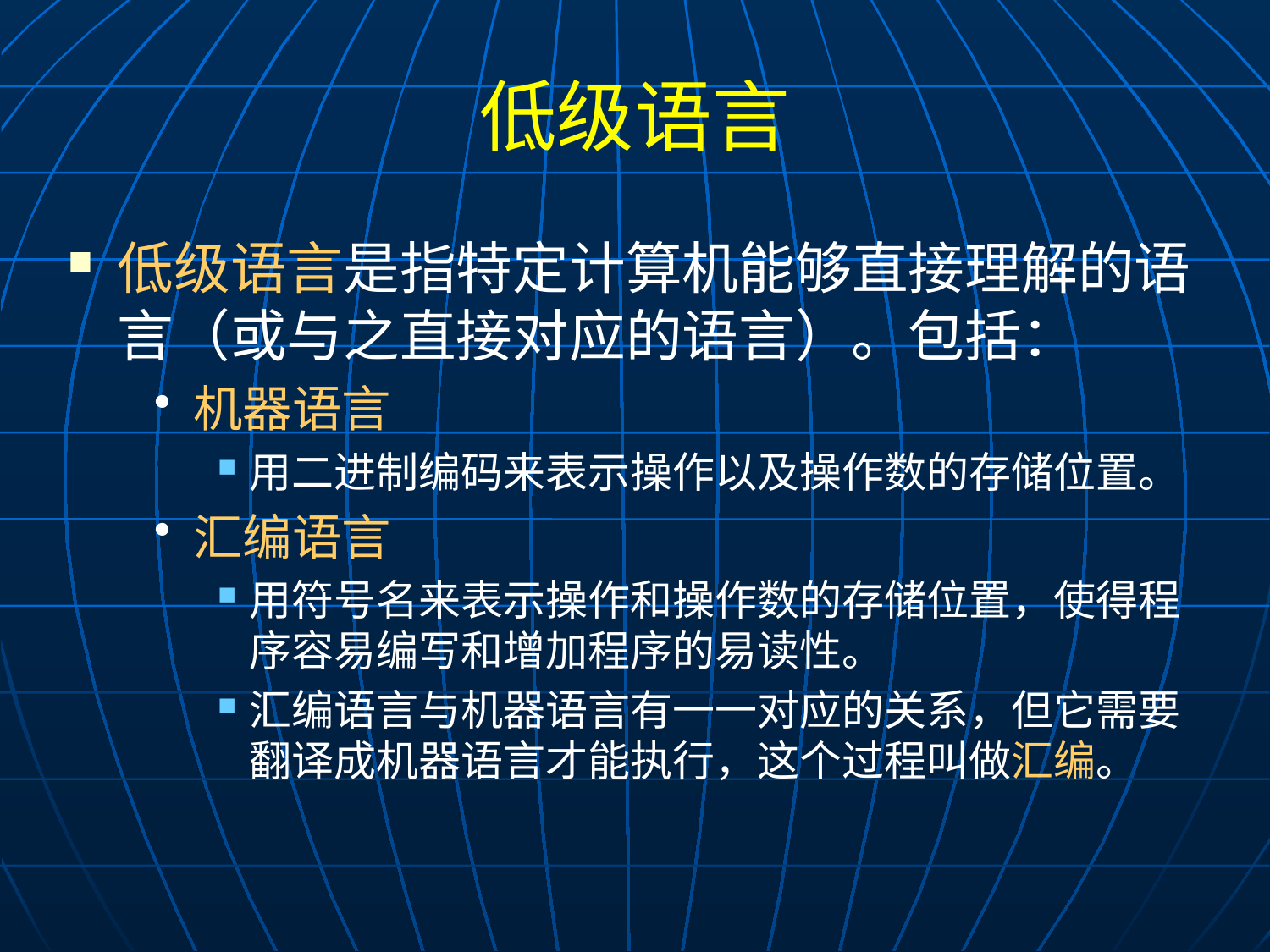

# 低级语言
低级语言是指特定计算机能够直接理解的语言（或与之直接对应的语言）。包括：
机器语言
用二进制编码来表示操作以及操作数的存储位置。
汇编语言
用符号名来表示操作和操作数的存储位置，使得程序容易编写和增加程序的易读性。
汇编语言与机器语言有一一对应的关系，但它需要翻译成机器语言才能执行，这个过程叫做汇编。